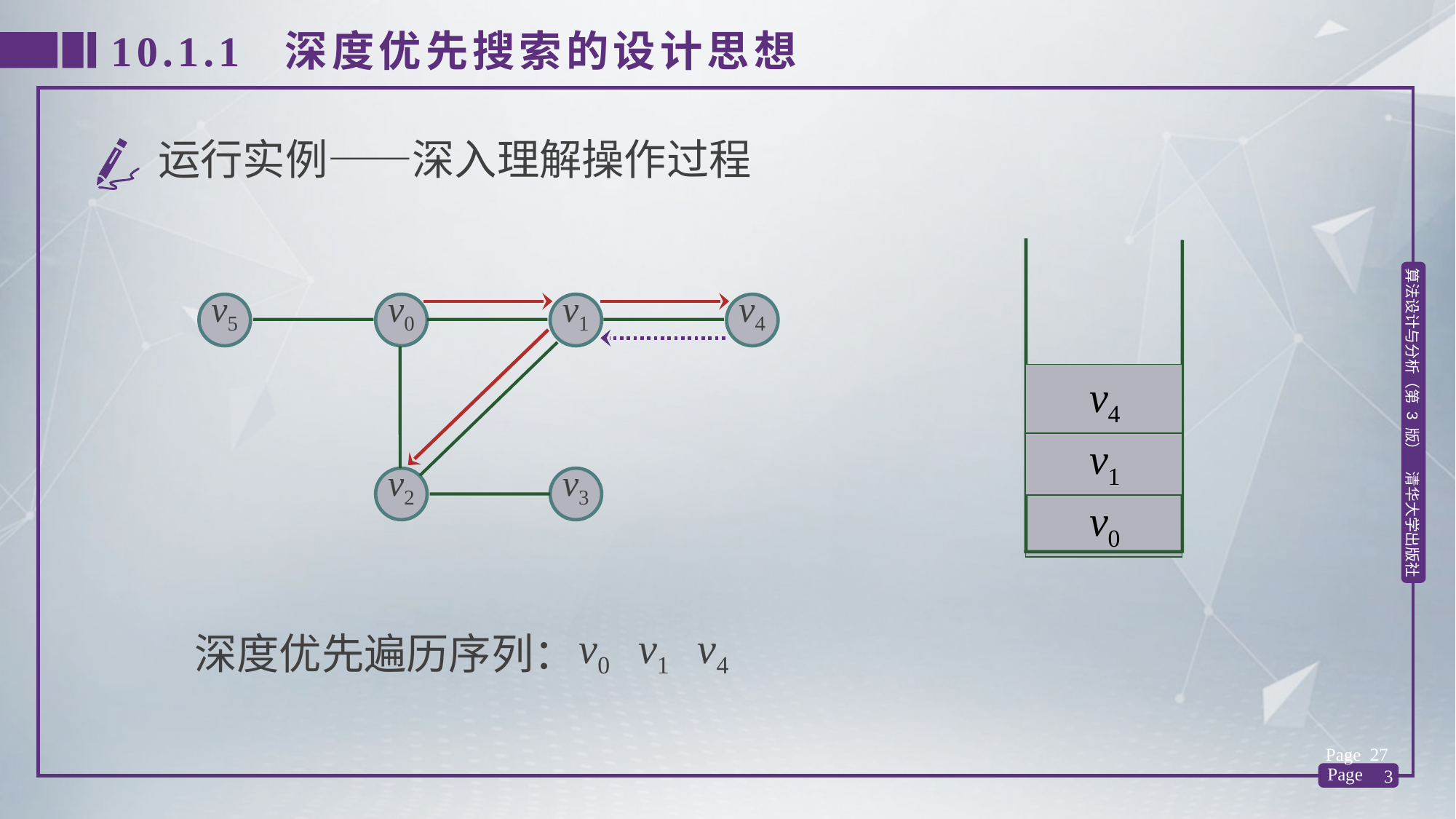

10.1.1  深度优先搜索的设计思想
运行实例——深入理解操作过程

v5
v0
v1
v4

v2
v3

     v4
     v1
     v0
v0
v1
v4
深度优先遍历序列：
Page  27